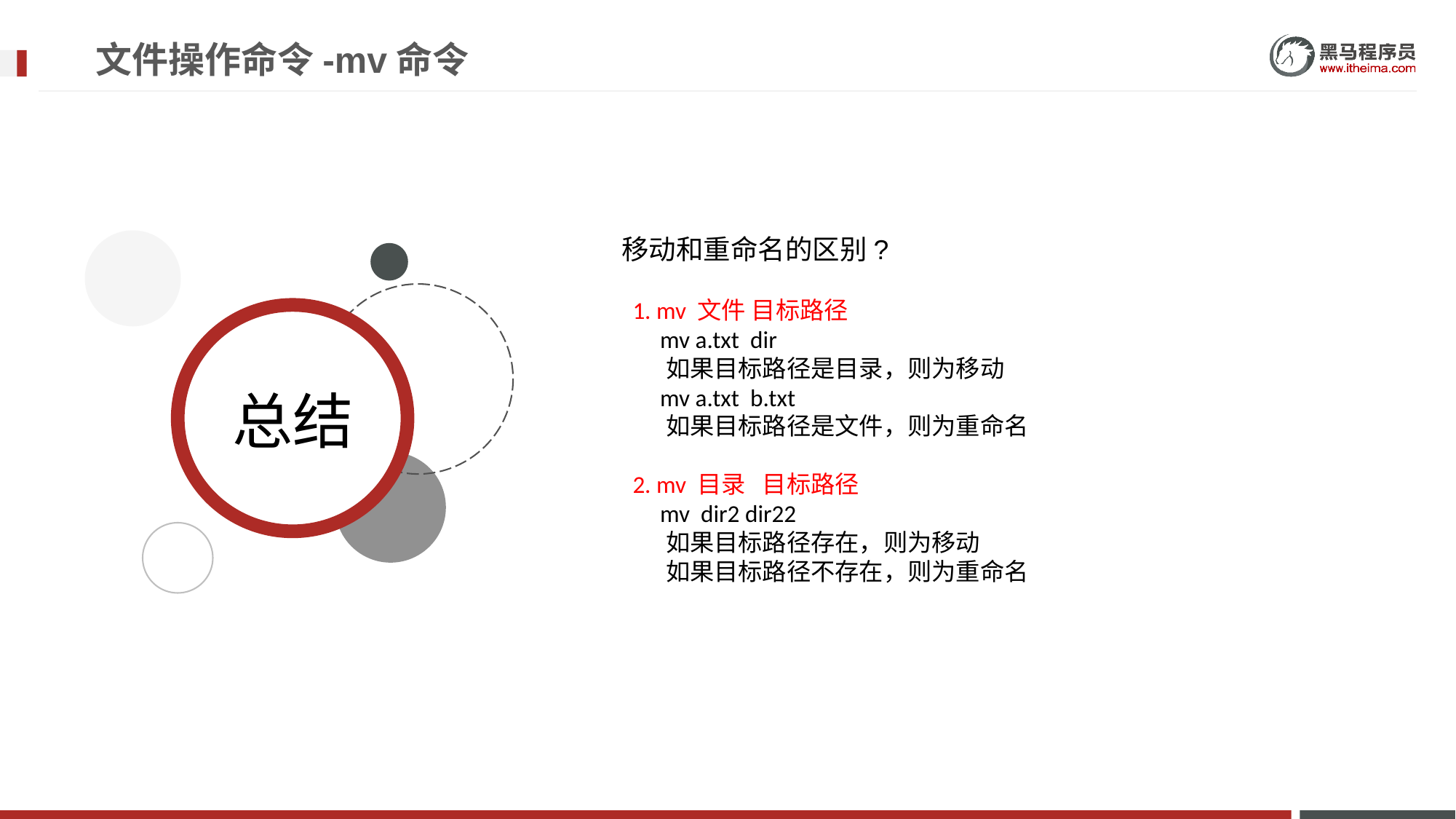

# 文件操作命令-mv命令
移动和重命名的区别?
1. mv 文件 目标路径
     mv a.txt  dir
     如果目标路径是目录，则为移动
     mv a.txt  b.txt
     如果目标路径是文件，则为重命名

2. mv 目录   目标路径
     mv  dir2 dir22
     如果目标路径存在，则为移动
     如果目标路径不存在，则为重命名